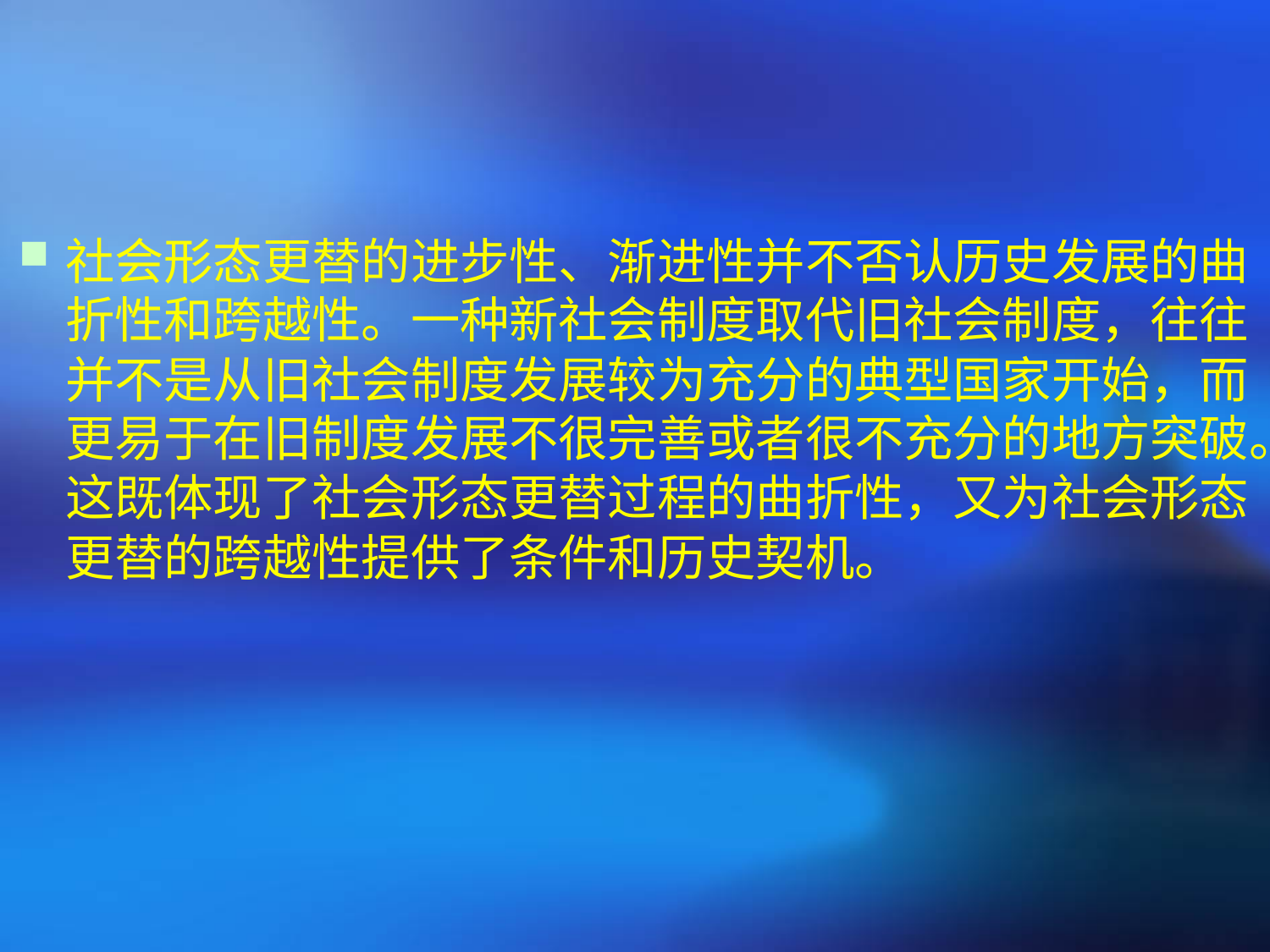

社会形态更替的进步性、渐进性并不否认历史发展的曲折性和跨越性。一种新社会制度取代旧社会制度，往往并不是从旧社会制度发展较为充分的典型国家开始，而更易于在旧制度发展不很完善或者很不充分的地方突破。这既体现了社会形态更替过程的曲折性，又为社会形态更替的跨越性提供了条件和历史契机。